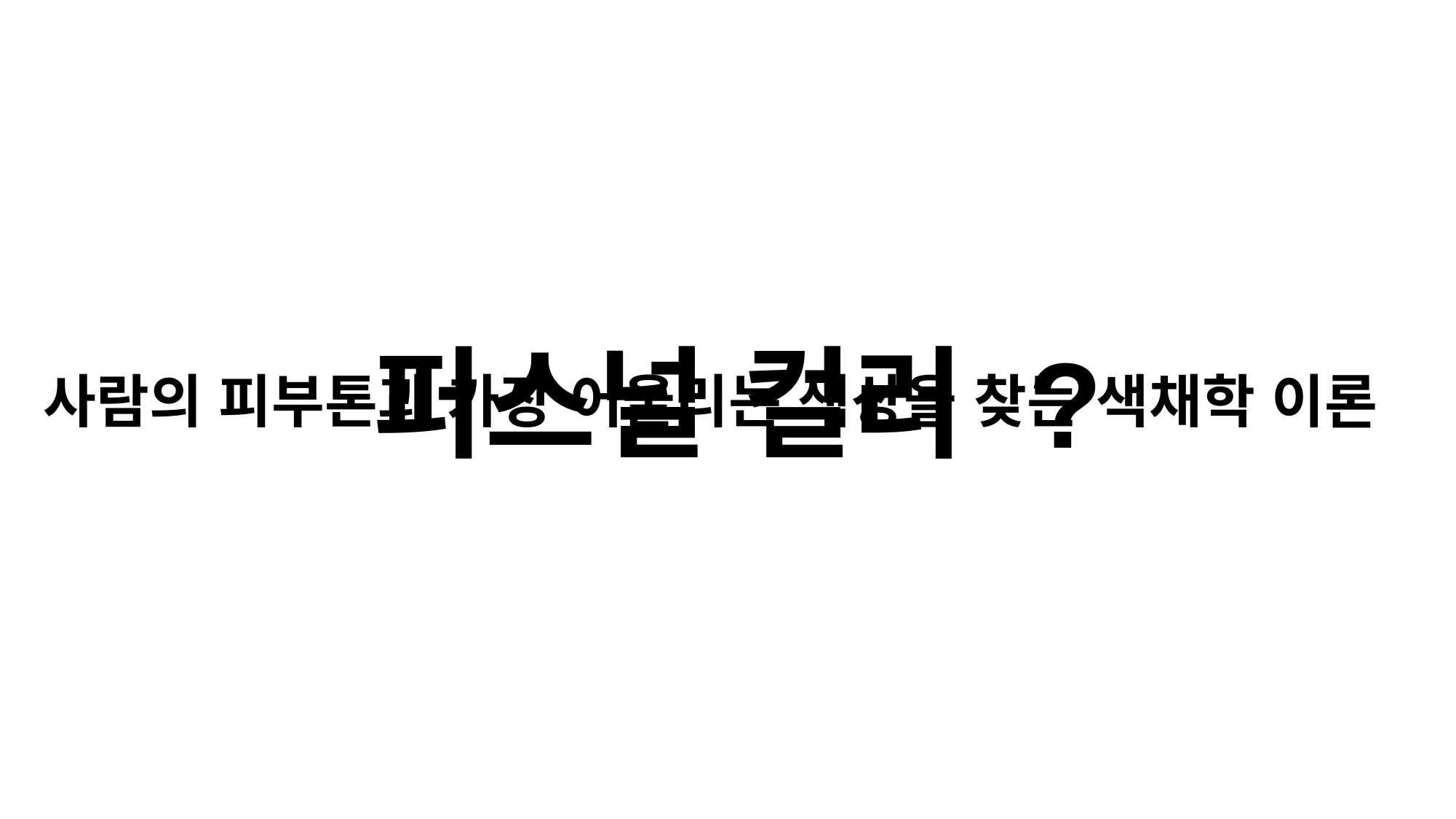

퍼스널 컬러 ?
사람의 피부톤과 가장 어울리는 색상을 찾는 색채학 이론